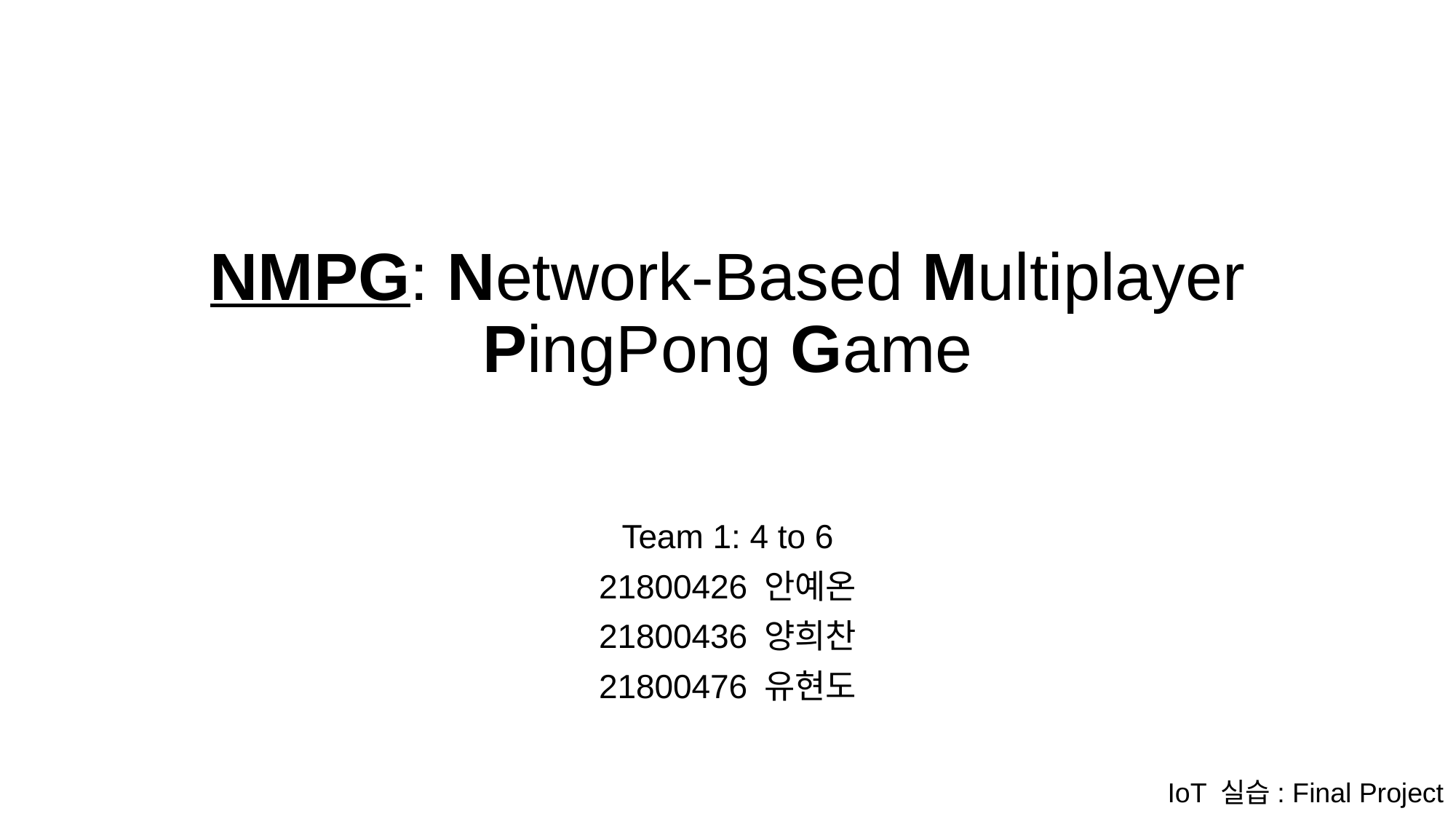

# NMPG: Network-Based Multiplayer PingPong Game
Team 1: 4 to 6
21800426 안예온
21800436 양희찬
21800476 유현도

IoT 실습: Final Project